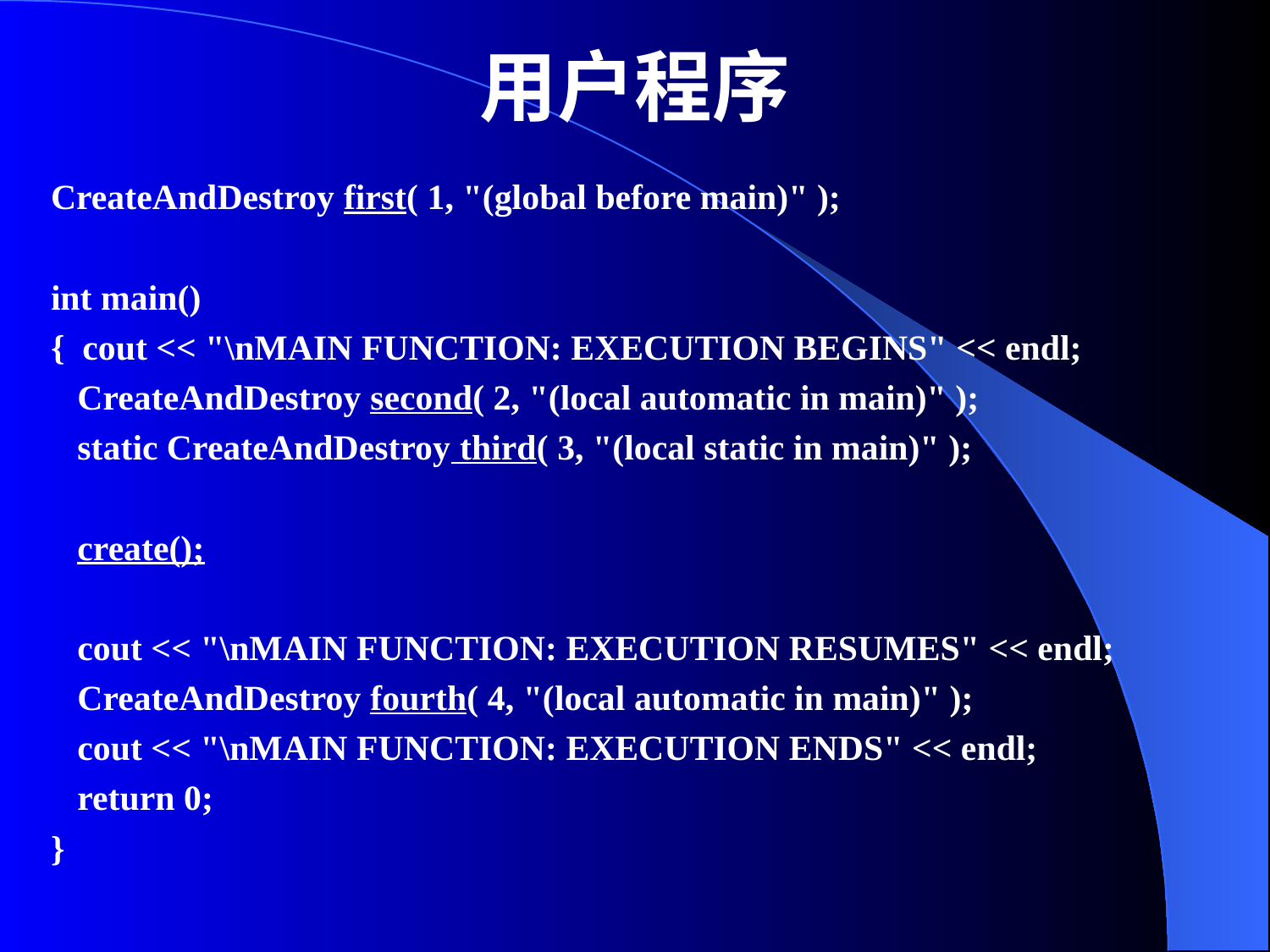

# 用户程序
CreateAndDestroy first( 1, "(global before main)" );

int main()
{  cout << "\nMAIN FUNCTION: EXECUTION BEGINS" << endl;
   CreateAndDestroy second( 2, "(local automatic in main)" );
   static CreateAndDestroy third( 3, "(local static in main)" );

   create();

   cout << "\nMAIN FUNCTION: EXECUTION RESUMES" << endl;
   CreateAndDestroy fourth( 4, "(local automatic in main)" );
   cout << "\nMAIN FUNCTION: EXECUTION ENDS" << endl;
   return 0;
}